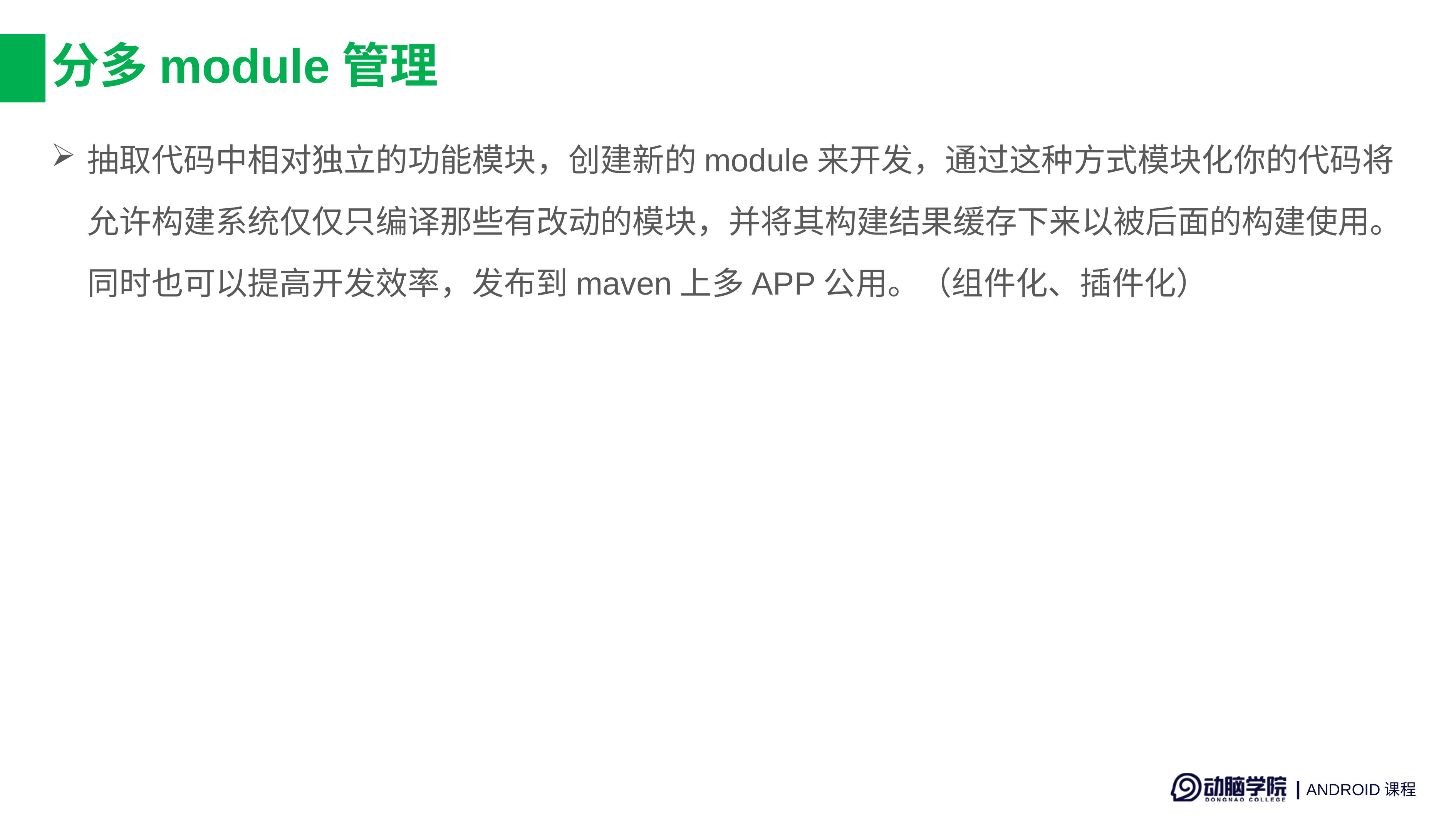

# 分多module管理
抽取代码中相对独立的功能模块，创建新的module来开发，通过这种方式模块化你的代码将允许构建系统仅仅只编译那些有改动的模块，并将其构建结果缓存下来以被后面的构建使用。同时也可以提高开发效率，发布到maven上多APP公用。（组件化、插件化）